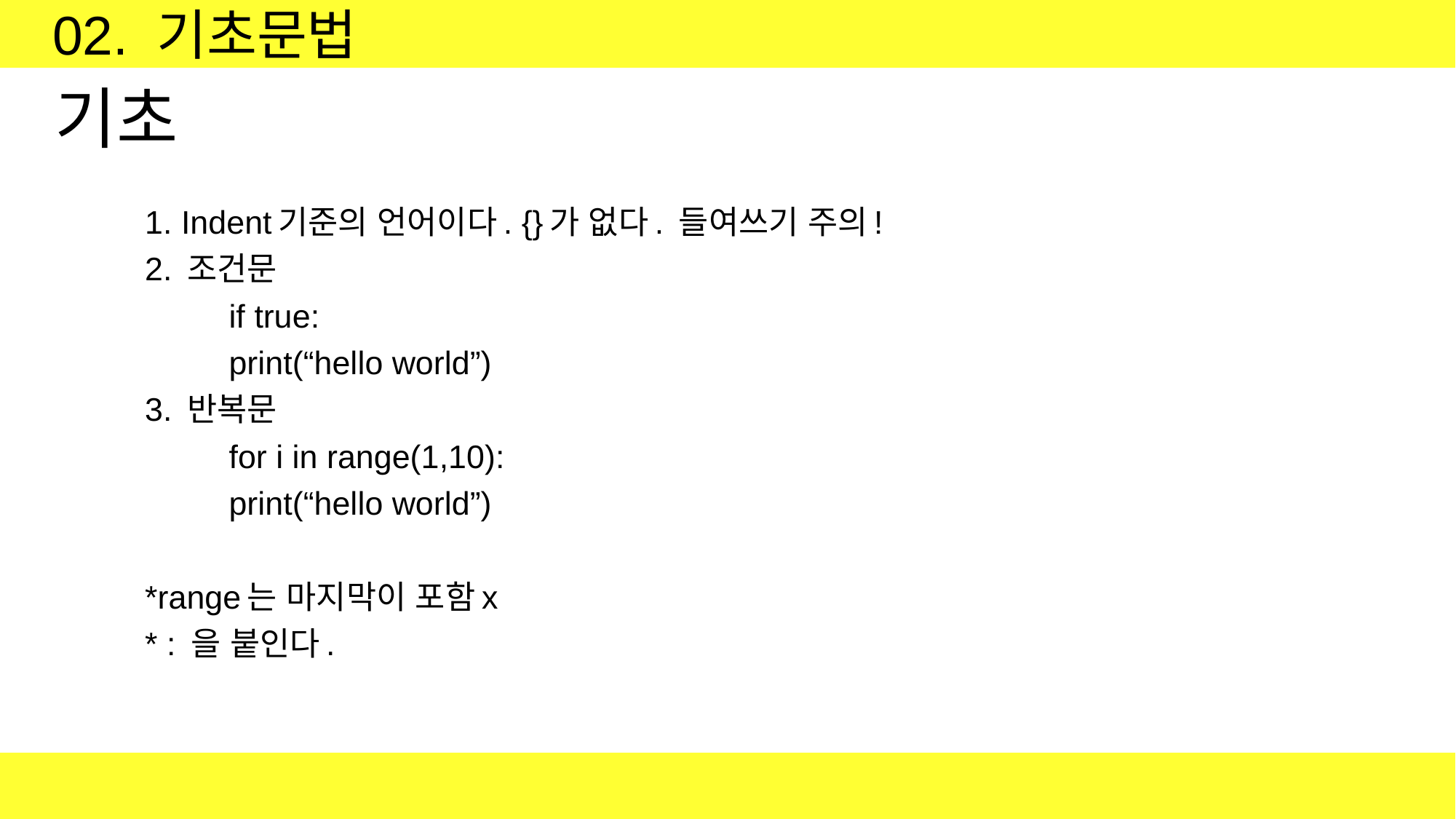

02. 기초문법
# 기초

1. Indent기준의 언어이다. {}가 없다. 들여쓰기 주의!
2. 조건문
	if true:
		print(“hello world”)
3. 반복문
	for i in range(1,10):
		print(“hello world”)

*range는 마지막이 포함x
* : 을 붙인다.